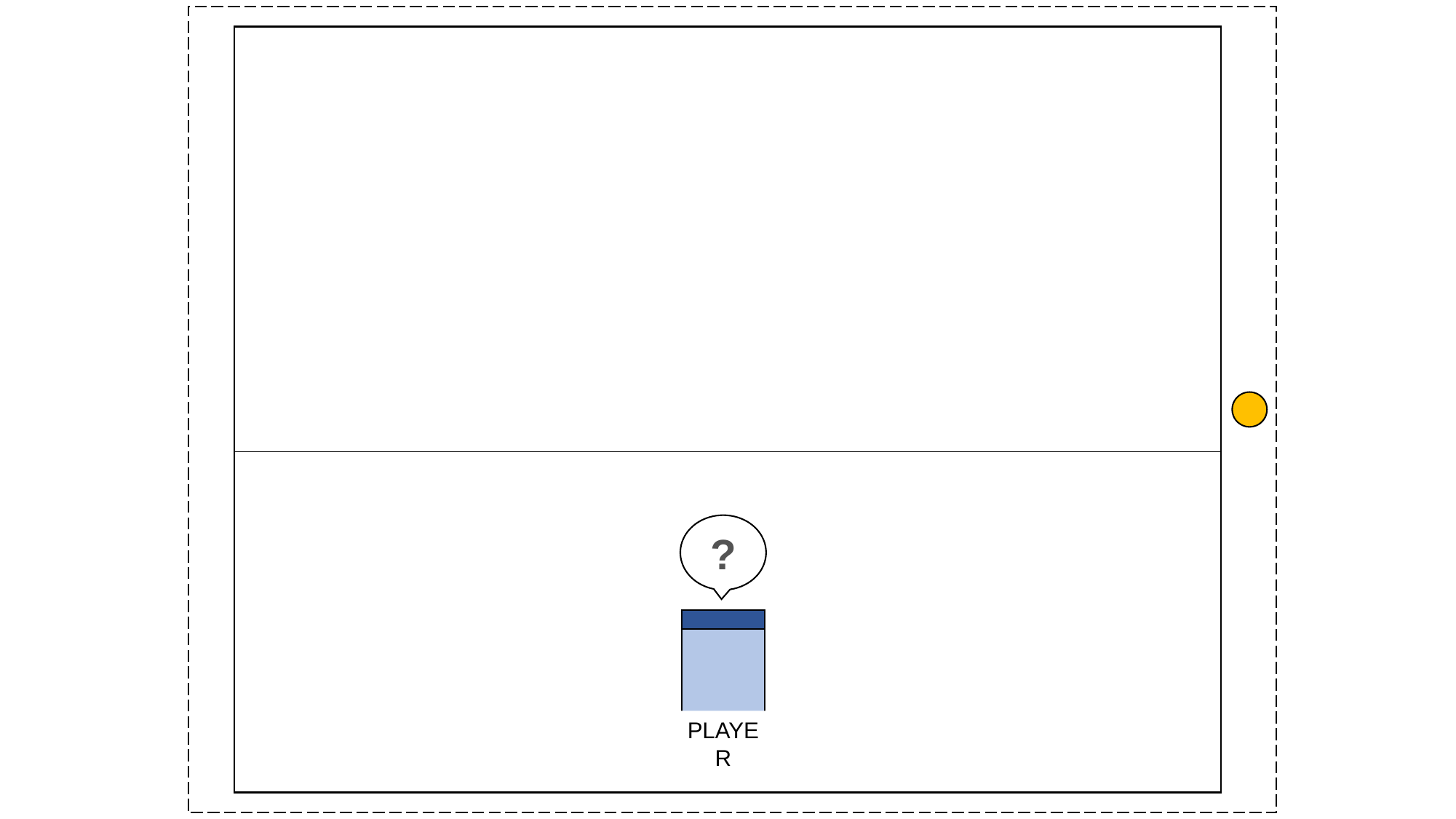

?

PLAYER
일정 범위 내에 아이템이 존재할 경우,
해당 UI 출력

단, 범위가 화면에 표시되지 않음
[ 약한 탐지 ]